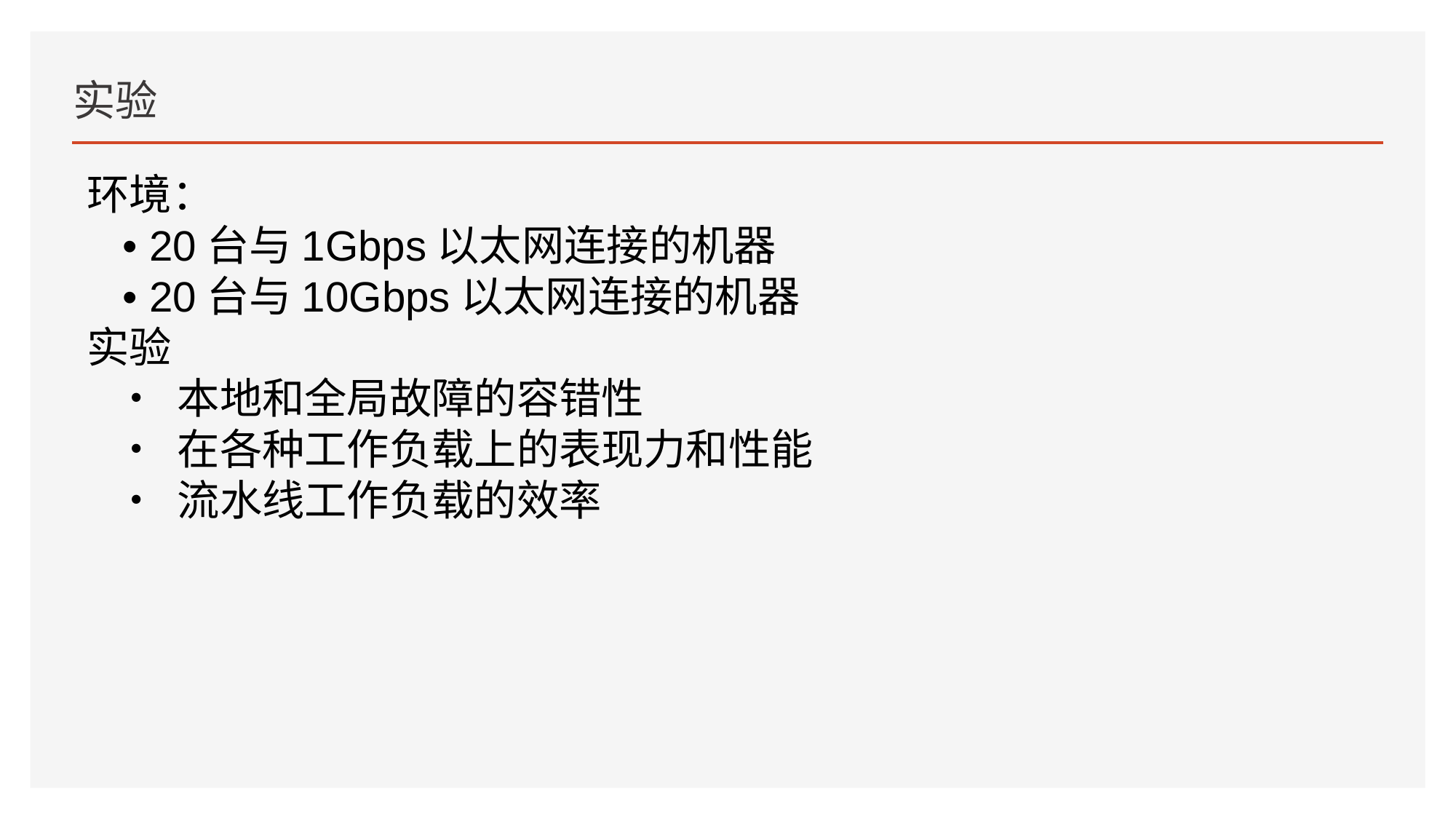

# 实验
环境：
   • 20台与1Gbps以太网连接的机器
   • 20台与10Gbps以太网连接的机器
实验
   • 本地和全局故障的容错性
   • 在各种工作负载上的表现力和性能
   • 流水线工作负载的效率